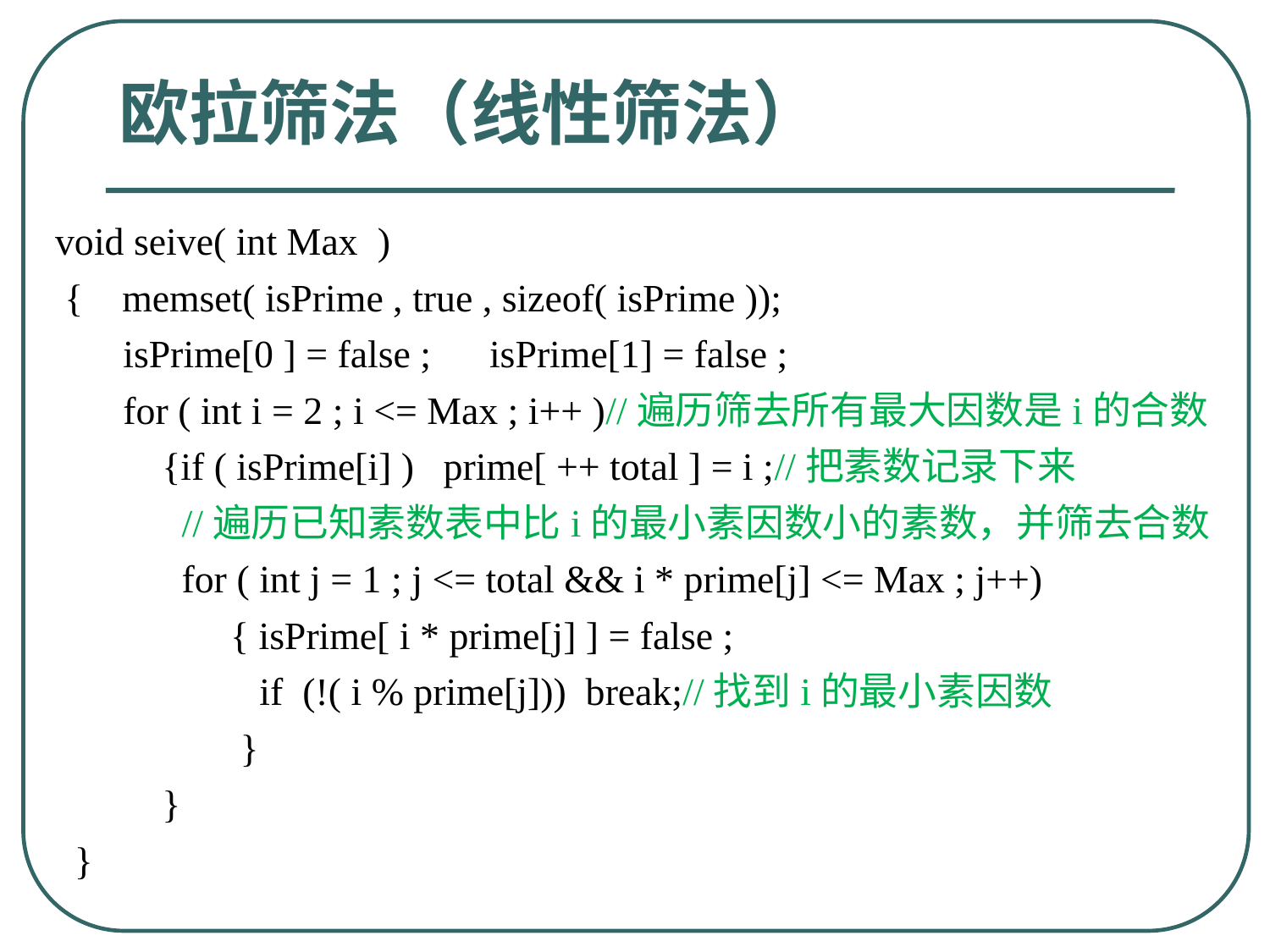

# 欧拉筛法（线性筛法）
void seive( int Max  )
 {    memset( isPrime , true , sizeof( isPrime ));
       isPrime[0 ] = false ;      isPrime[1] = false ;
       for ( int i = 2 ; i <= Max ; i++ )//遍历筛去所有最大因数是i的合数
           {if ( isPrime[i] )   prime[ ++ total ] = i ;//把素数记录下来
             //遍历已知素数表中比i的最小素因数小的素数，并筛去合数
             for ( int j = 1 ; j <= total && i * prime[j] <= Max ; j++)
                  { isPrime[ i * prime[j] ] = false ;
                     if  (!( i % prime[j]))  break;//找到i的最小素因数
                   }
           }
  }